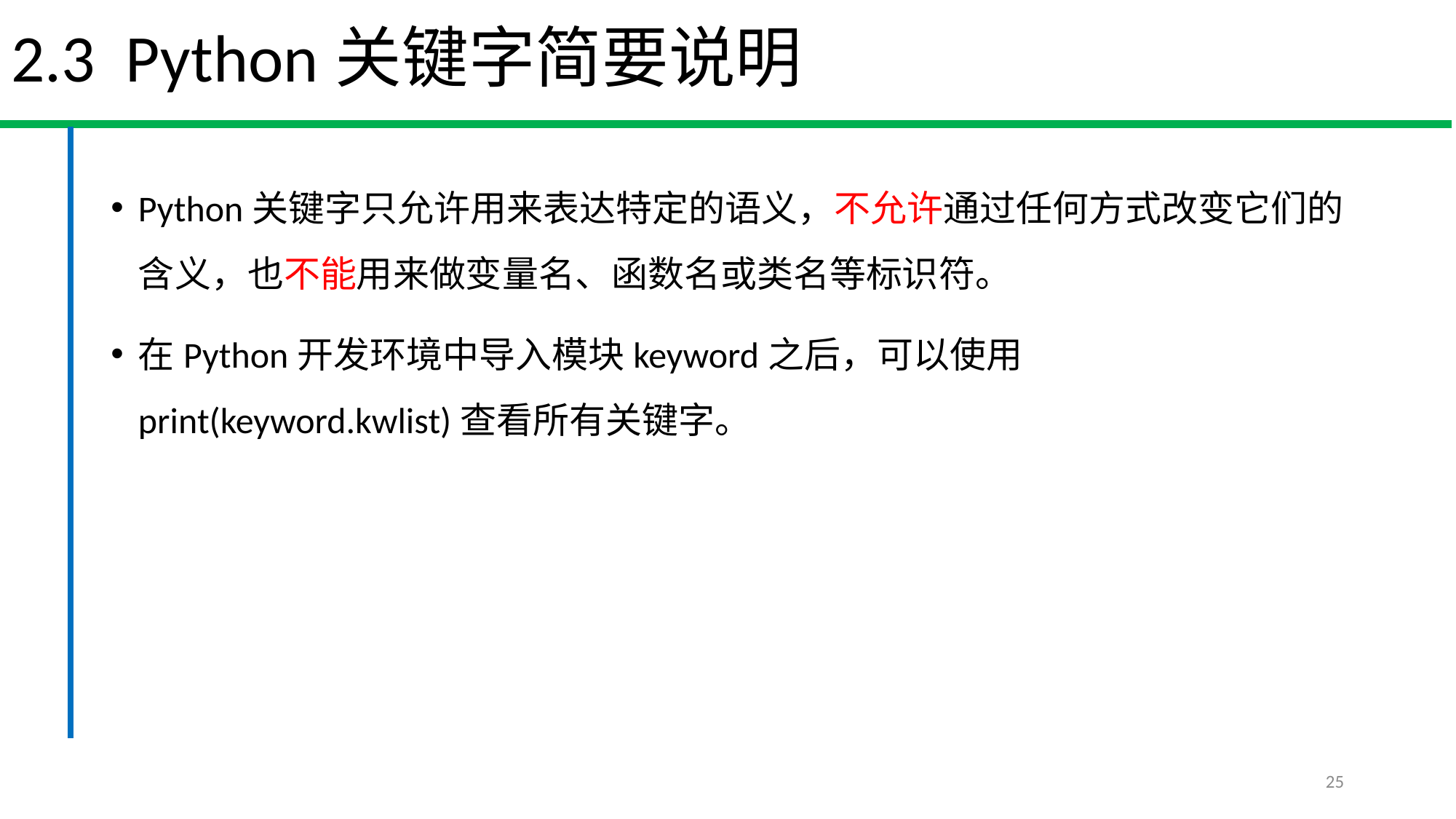

2.3  Python关键字简要说明
Python关键字只允许用来表达特定的语义，不允许通过任何方式改变它们的含义，也不能用来做变量名、函数名或类名等标识符。
在Python开发环境中导入模块keyword之后，可以使用print(keyword.kwlist)查看所有关键字。
25